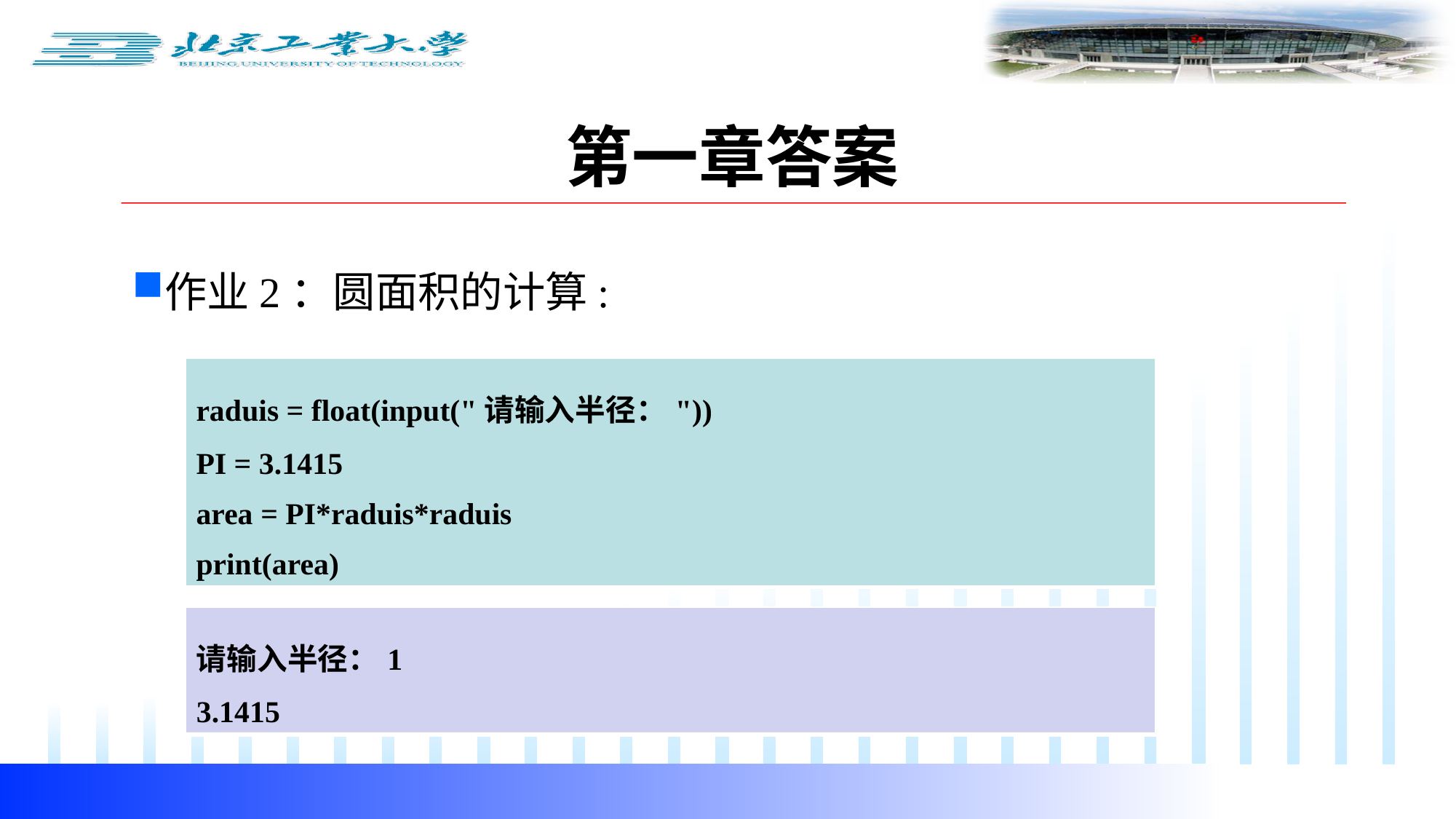

第一章答案
作业2：圆面积的计算:

| raduis = float(input("请输入半径：")) PI = 3.1415 area = PI\*raduis\*raduis print(area) |
| --- |
| 请输入半径：1 3.1415 |
| --- |